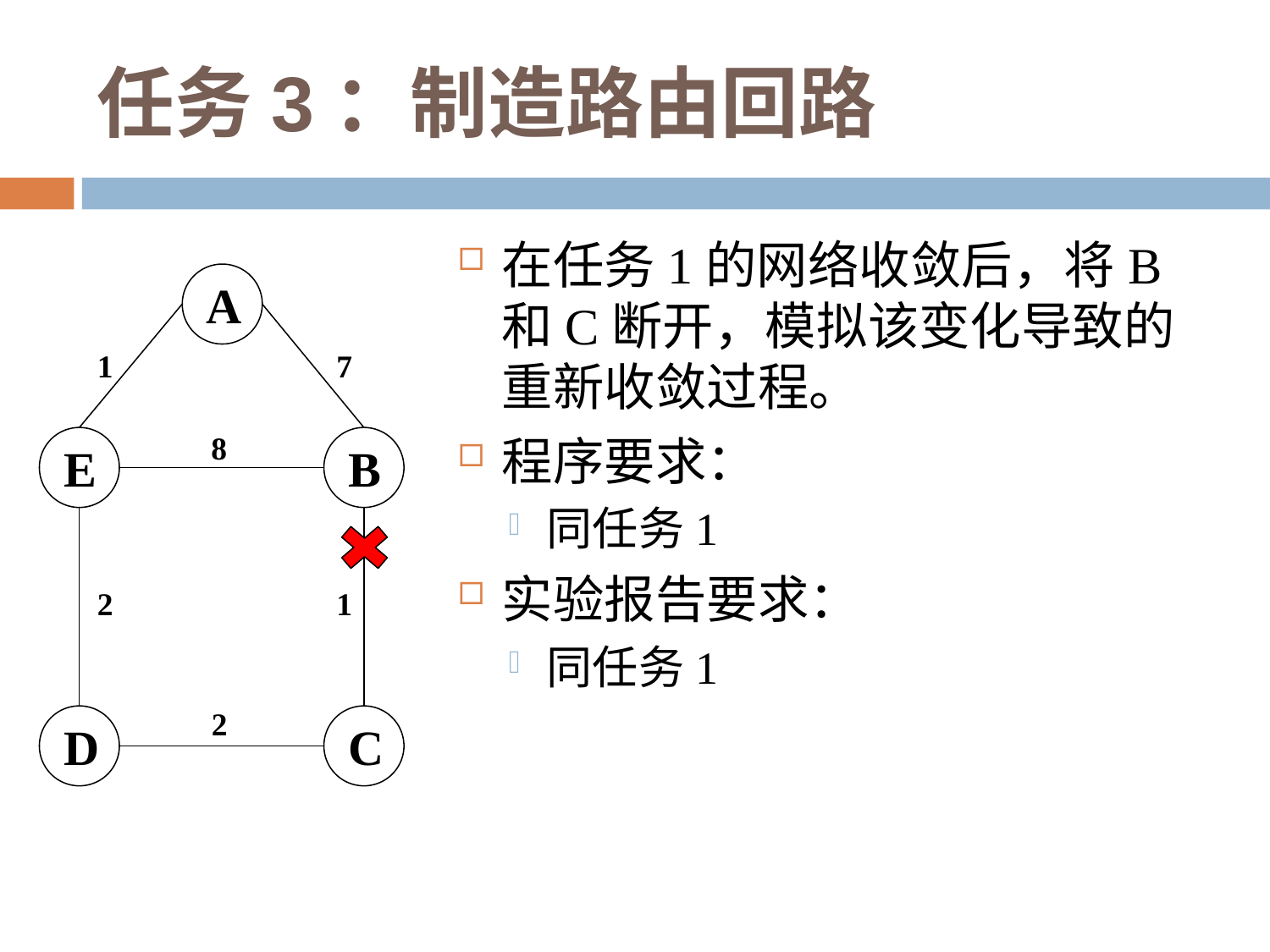

# 任务3：制造路由回路
在任务1的网络收敛后，将B和C断开，模拟该变化导致的重新收敛过程。
程序要求：
同任务1
实验报告要求：
同任务1
A
1
7
8
E
B
1
2
2
D
C